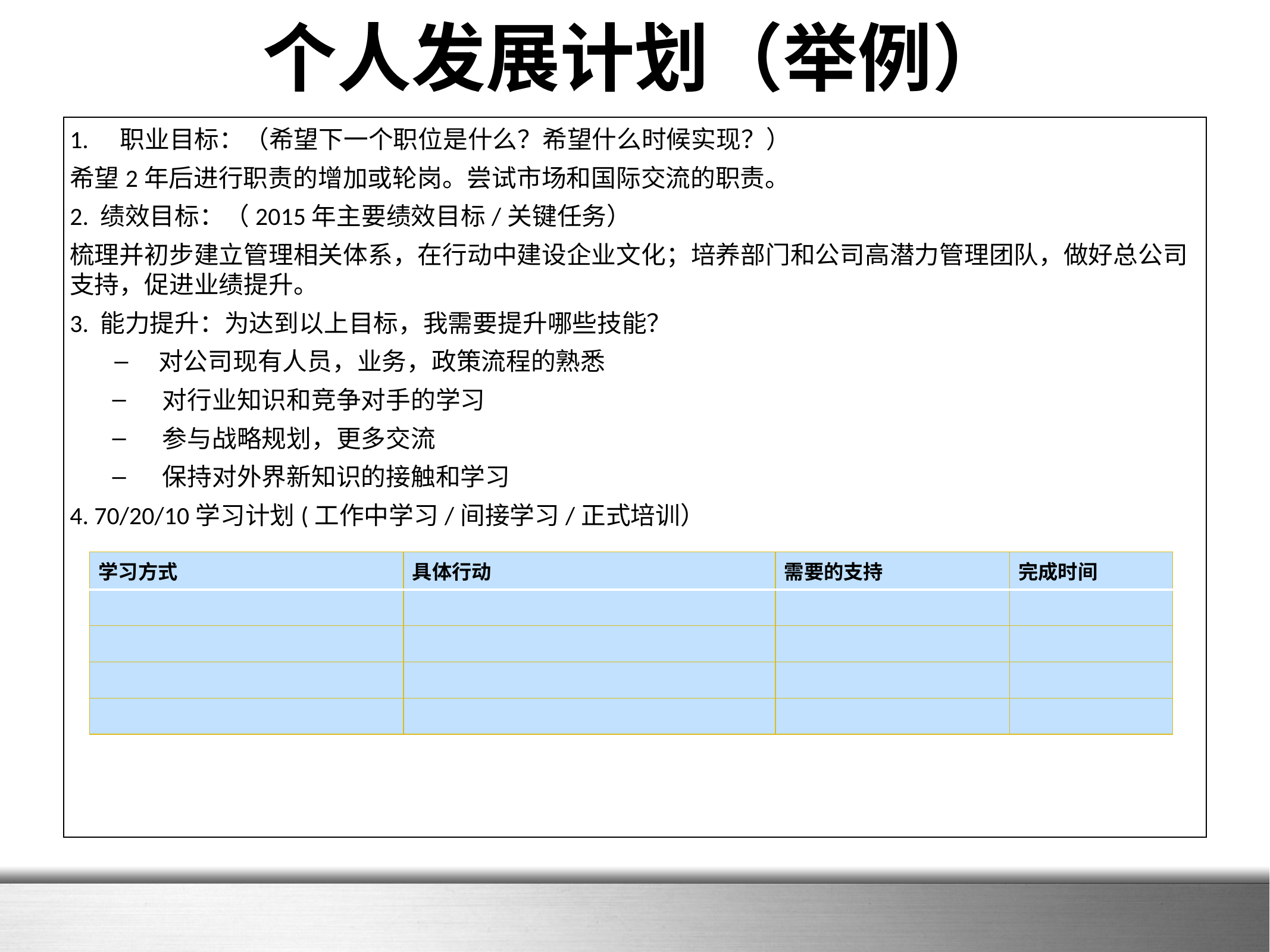

# 个人发展计划（举例）
职业目标：（希望下一个职位是什么？希望什么时候实现？）
希望2年后进行职责的增加或轮岗。尝试市场和国际交流的职责。
2. 绩效目标：（2015年主要绩效目标/关键任务）
梳理并初步建立管理相关体系，在行动中建设企业文化；培养部门和公司高潜力管理团队，做好总公司支持，促进业绩提升。
3. 能力提升：为达到以上目标，我需要提升哪些技能？
对公司现有人员，业务，政策流程的熟悉
对行业知识和竞争对手的学习
参与战略规划，更多交流
保持对外界新知识的接触和学习
4. 70/20/10学习计划(工作中学习/间接学习/正式培训）

| 学习方式 | 具体行动 | 需要的支持 | 完成时间 |
| --- | --- | --- | --- |
|  |  |  |  |
|  |  |  |  |
|  |  |  |  |
|  |  |  |  |